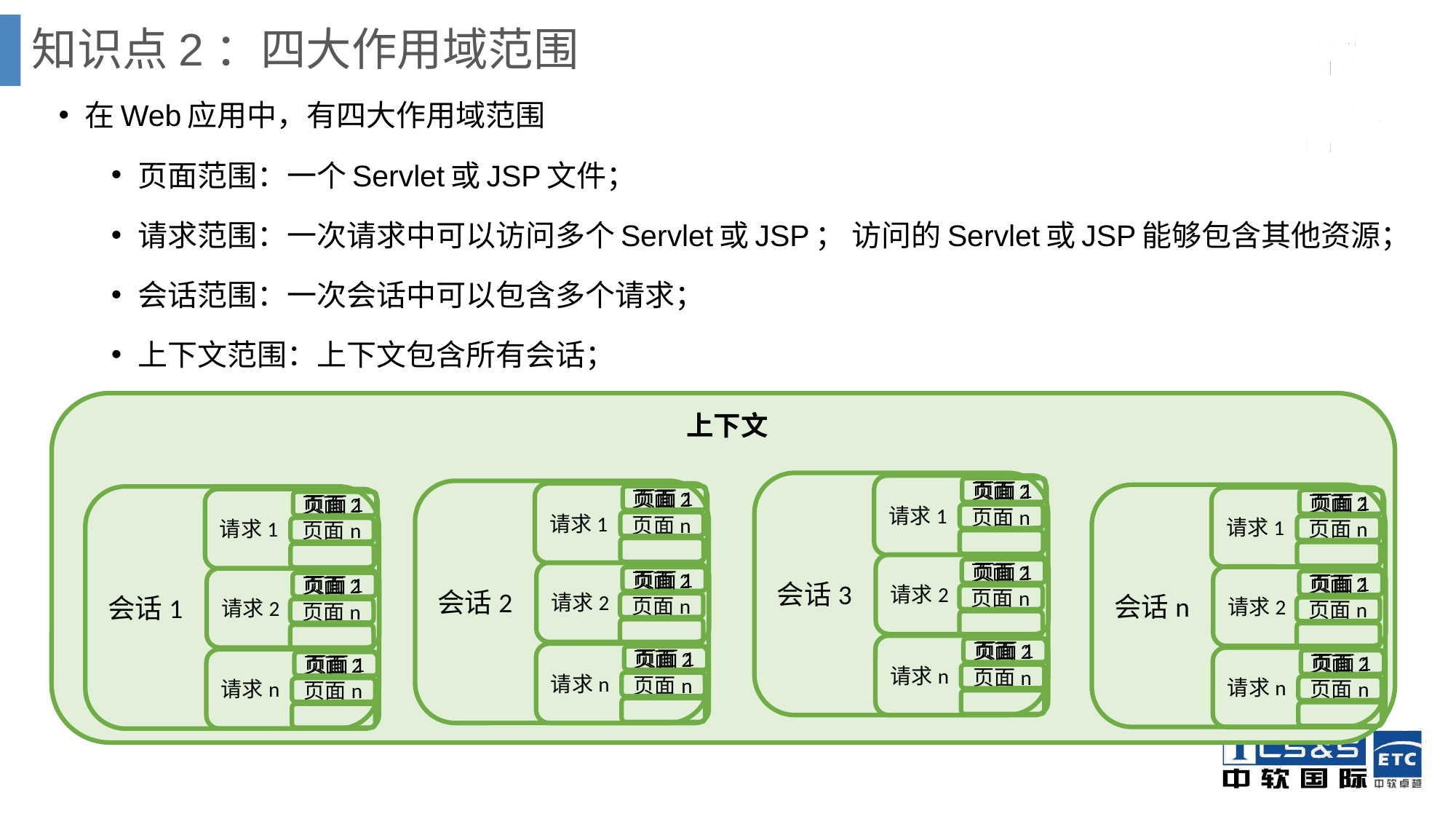

# 知识点2：四大作用域范围
在Web应用中，有四大作用域范围
页面范围：一个Servlet或JSP文件；
请求范围：一次请求中可以访问多个Servlet或JSP； 访问的Servlet或JSP能够包含其他资源；
会话范围：一次会话中可以包含多个请求；
上下文范围：上下文包含所有会话；

上下文
会话3
请求1
页面1
会话2
请求1
会话n
页面1
会话1
请求1
请求1
页面1
页面1
页面2
页面2
页面2
页面2
页面n
页面n
页面n
页面n
请求2
页面1
请求2
请求2
页面1
请求2
页面1
页面1
页面2
页面2
页面2
页面2
页面n
页面n
页面n
页面n
请求n
页面1
请求n
页面1
请求n
请求n
页面1
页面1
页面2
页面2
页面2
页面2
页面n
页面n
页面n
页面n